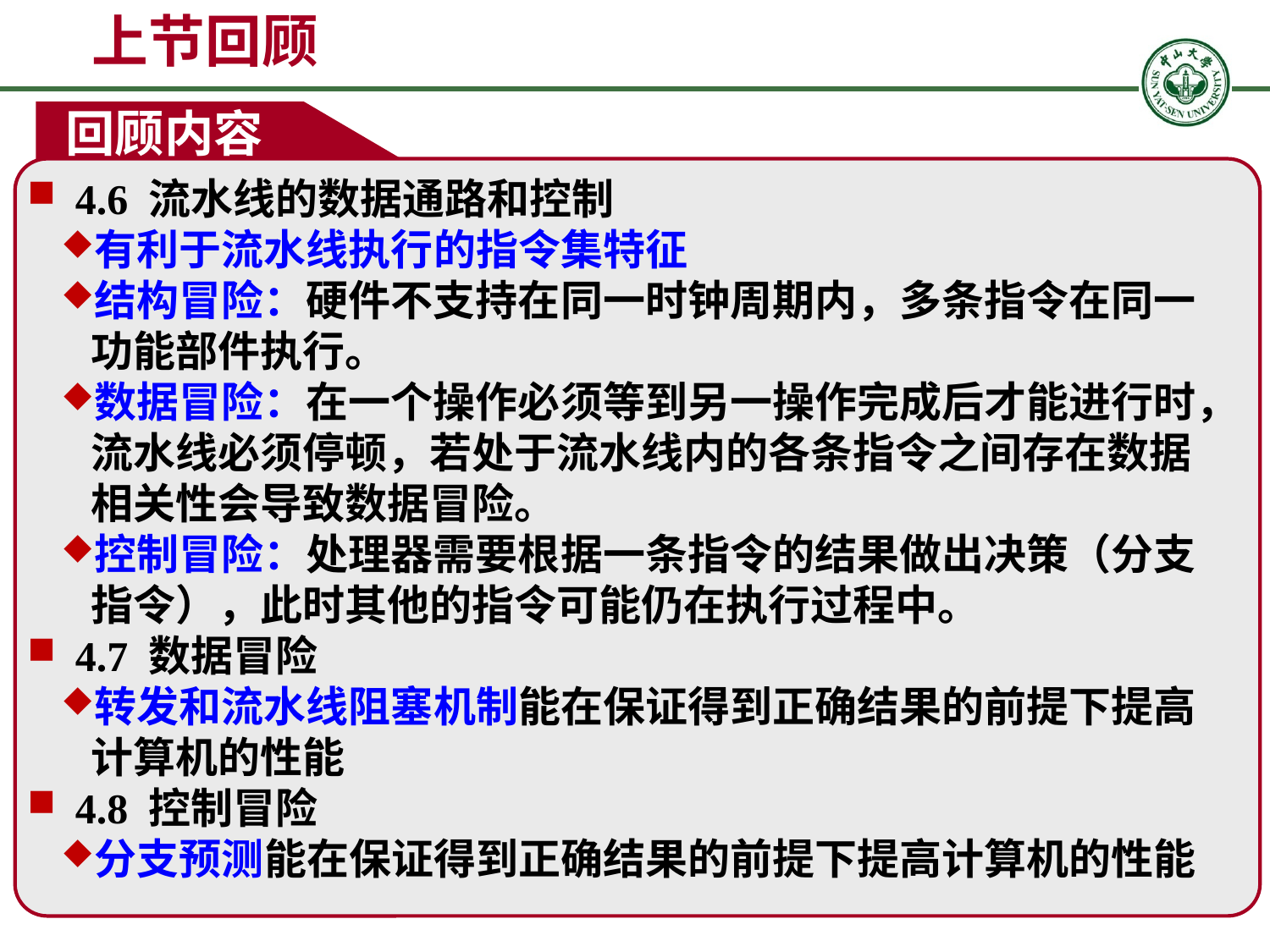

上节回顾
回顾内容

4.6 流水线的数据通路和控制
有利于流水线执行的指令集特征
结构冒险：硬件不支持在同一时钟周期内，多条指令在同一功能部件执行。
数据冒险：在一个操作必须等到另一操作完成后才能进行时，流水线必须停顿，若处于流水线内的各条指令之间存在数据相关性会导致数据冒险。
控制冒险：处理器需要根据一条指令的结果做出决策（分支指令），此时其他的指令可能仍在执行过程中。
4.7 数据冒险
转发和流水线阻塞机制能在保证得到正确结果的前提下提高计算机的性能
4.8 控制冒险
分支预测能在保证得到正确结果的前提下提高计算机的性能